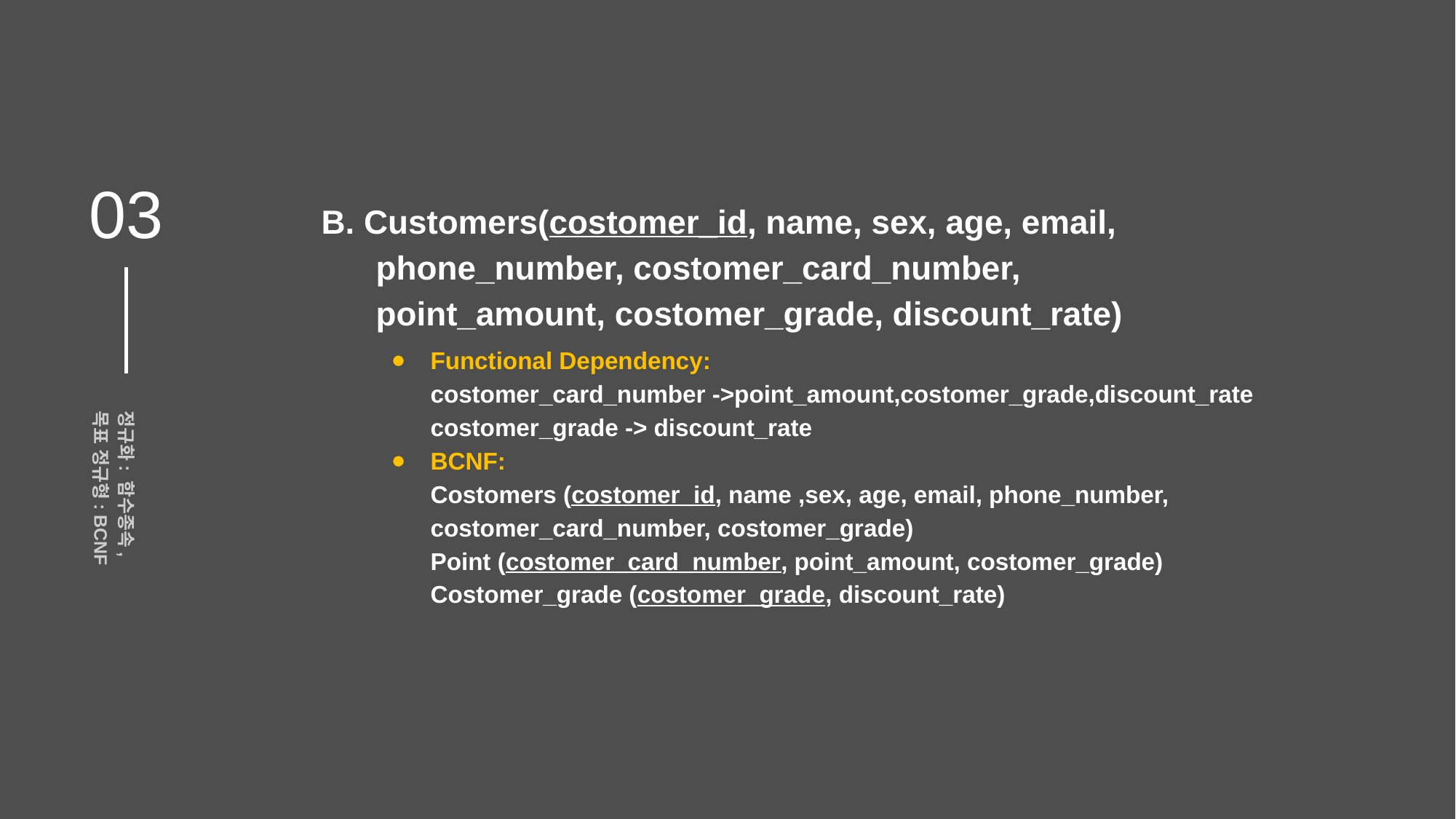

03
B. Customers(costomer_id, name, sex, age, email,
phone_number, costomer_card_number,
point_amount, costomer_grade, discount_rate)

Functional Dependency:
costomer_card_number ->point_amount,costomer_grade,discount_rate
costomer_grade -> discount_rate
BCNF:
Costomers (costomer_id, name ,sex, age, email, phone_number, costomer_card_number, costomer_grade)
Point (costomer_card_number, point_amount, costomer_grade)
Costomer_grade (costomer_grade, discount_rate)
정규화: 함수종속,
목표 정규형: BCNF